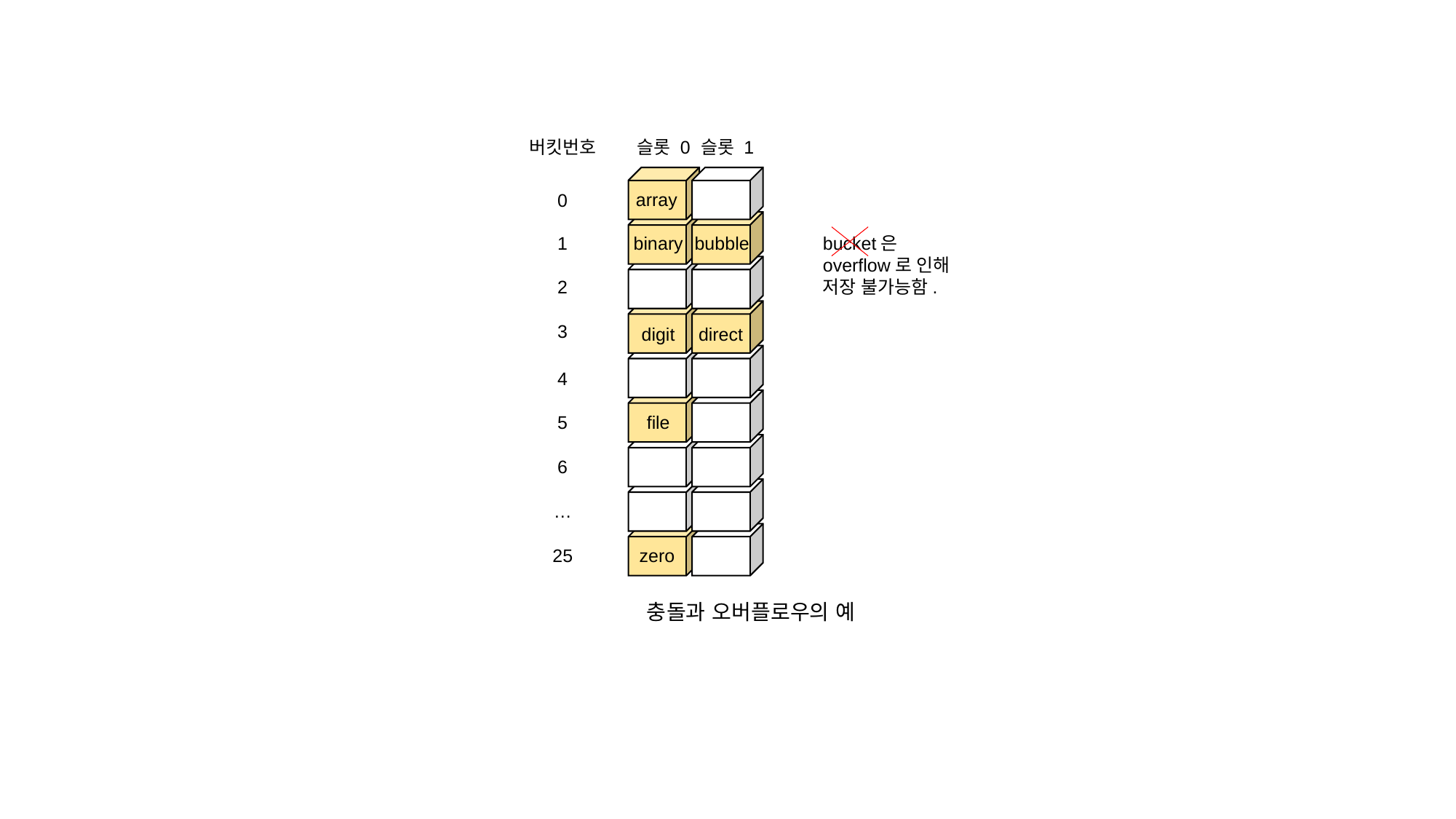

버킷번호
슬롯 0
슬롯 1

array
0

1
binary
bubble
bucket은
overflow로 인해
저장 불가능함.

2

3
digit
direct

4

5
file

6

…

25
zero
충돌과 오버플로우의 예